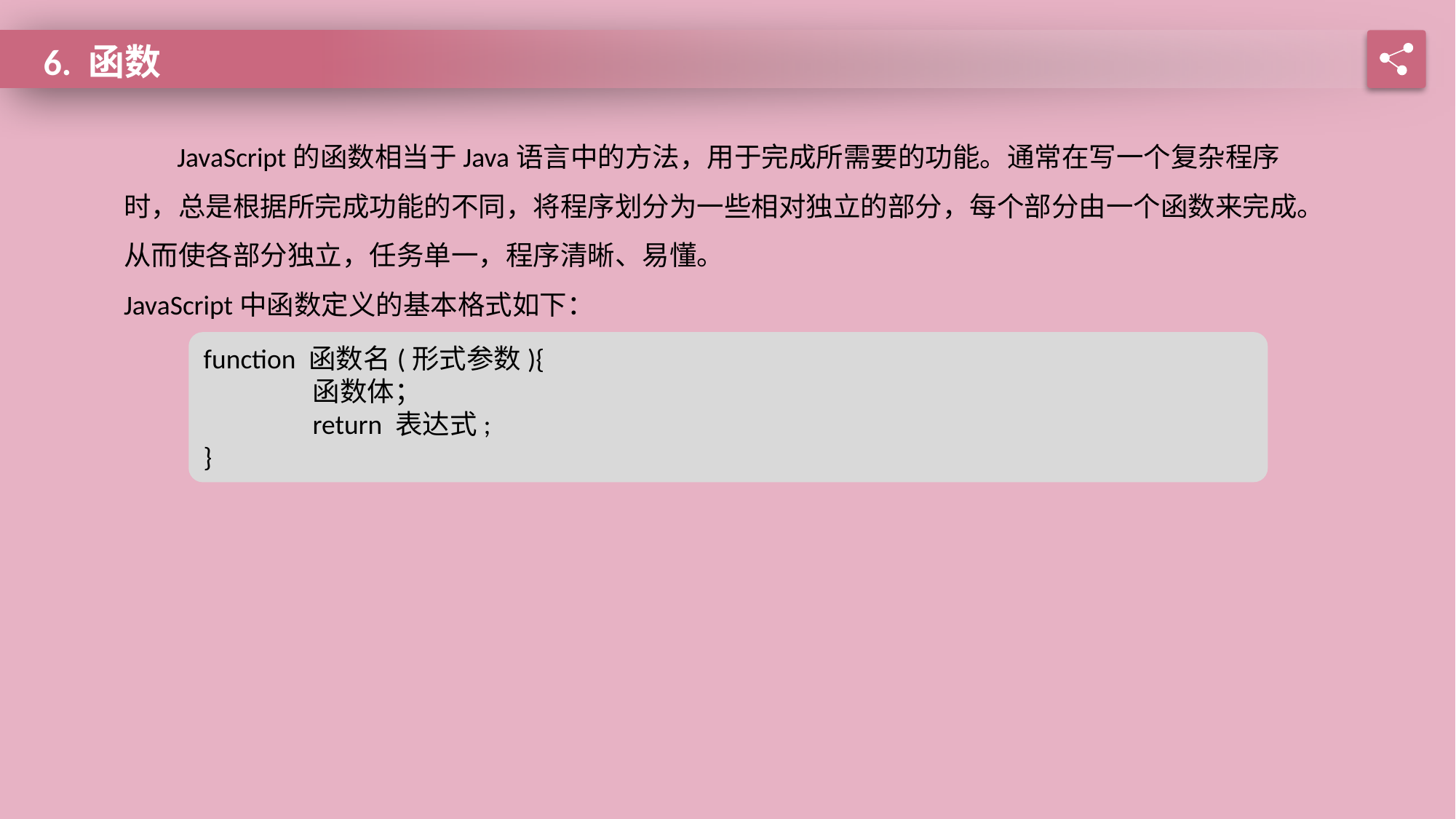

6. 函数
JavaScript的函数相当于Java语言中的方法，用于完成所需要的功能。通常在写一个复杂程序时，总是根据所完成功能的不同，将程序划分为一些相对独立的部分，每个部分由一个函数来完成。从而使各部分独立，任务单一，程序清晰、易懂。
JavaScript中函数定义的基本格式如下：
function 函数名(形式参数){
	函数体；
	return 表达式;
}